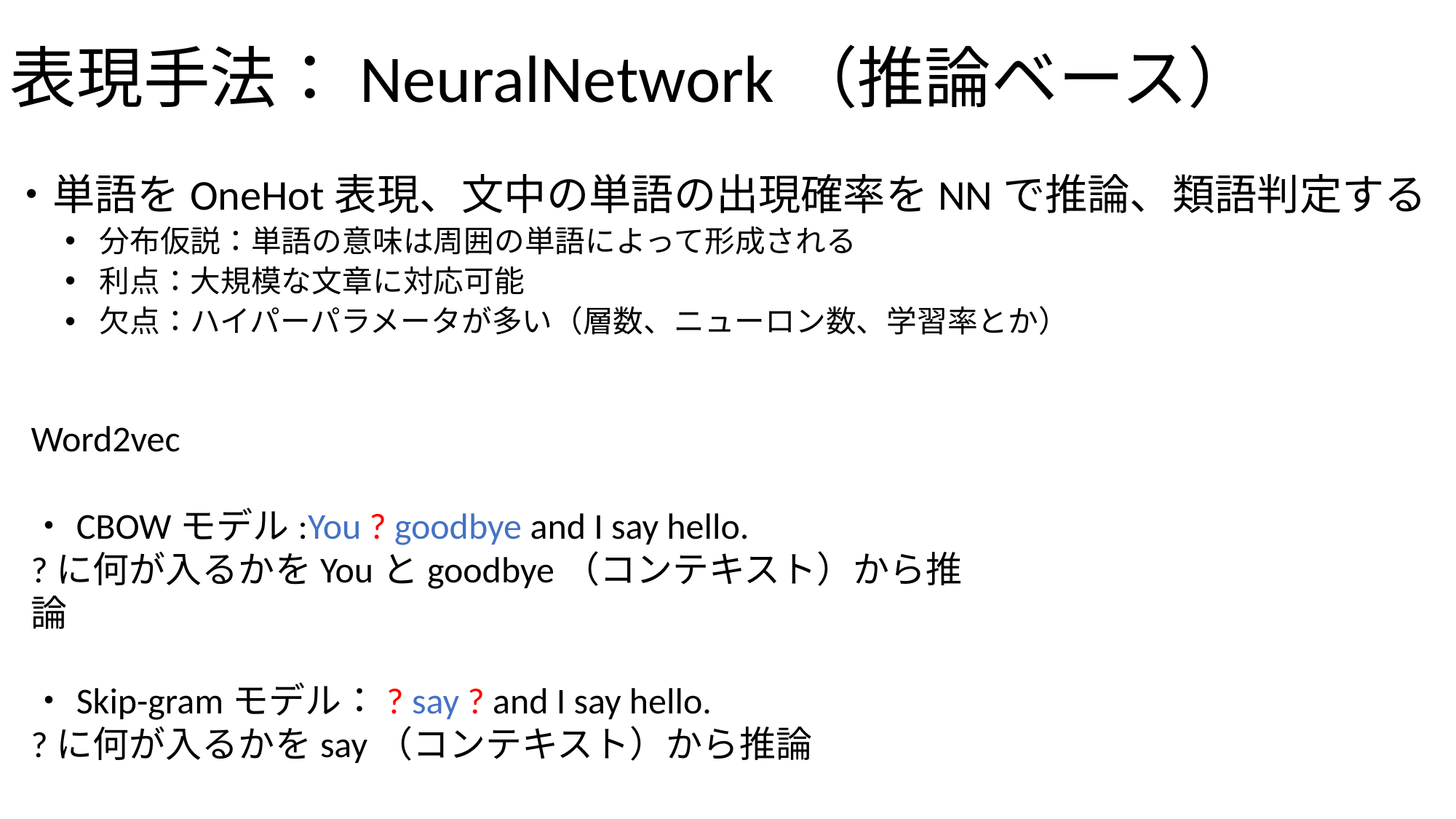

# 表現手法：NeuralNetwork（推論ベース）
・単語をOneHot表現、文中の単語の出現確率をNNで推論、類語判定する
分布仮説：単語の意味は周囲の単語によって形成される
利点：大規模な文章に対応可能
欠点：ハイパーパラメータが多い（層数、ニューロン数、学習率とか）
Word2vec

・CBOWモデル:You ? goodbye and I say hello.
?に何が入るかをYouとgoodbye（コンテキスト）から推論

・Skip-gramモデル：? say ? and I say hello.
?に何が入るかをsay（コンテキスト）から推論